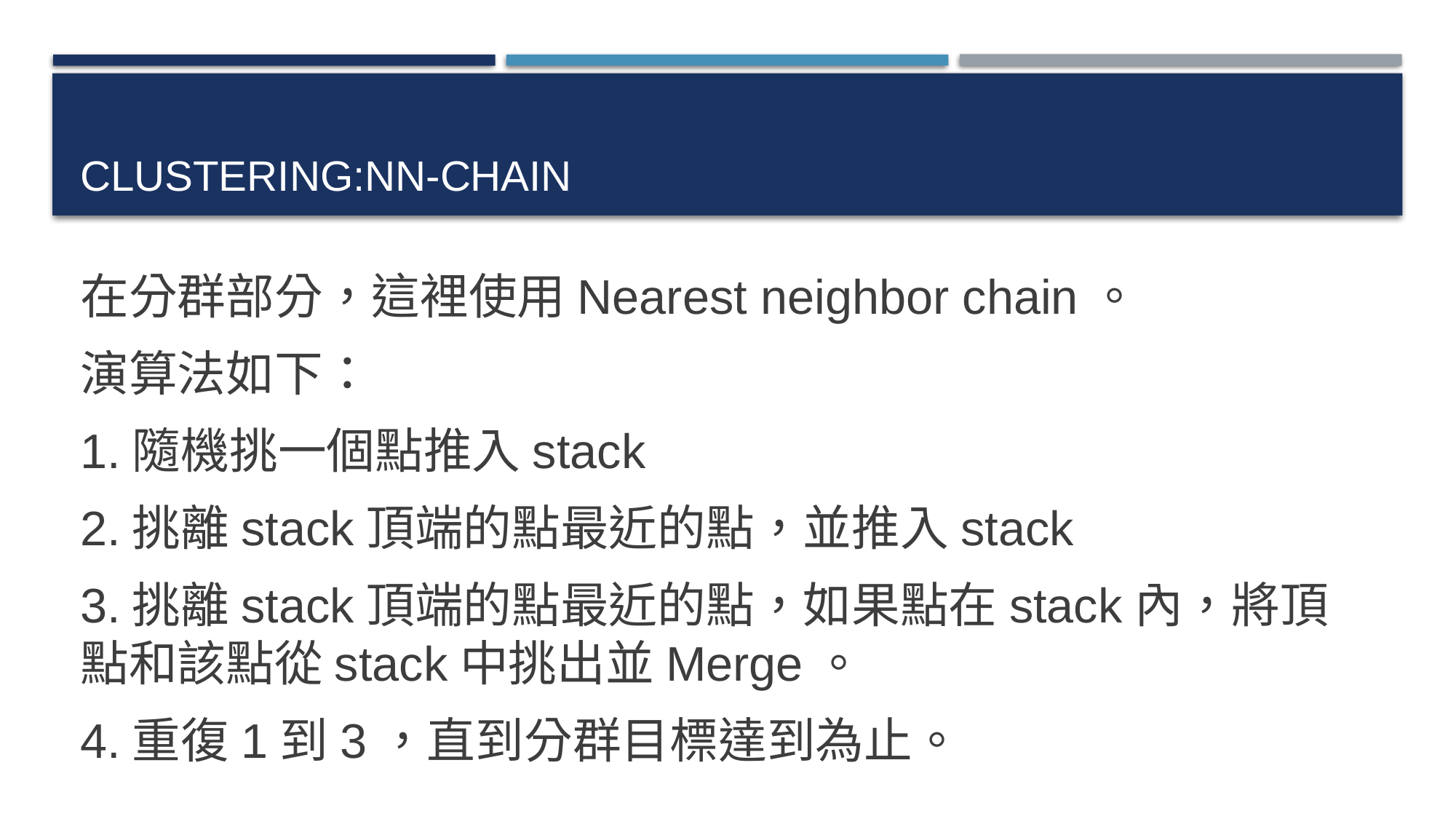

# Clustering:NN-chain
在分群部分，這裡使用Nearest neighbor chain。
演算法如下：
1.隨機挑一個點推入stack
2.挑離stack頂端的點最近的點，並推入stack
3.挑離stack頂端的點最近的點，如果點在stack內，將頂點和該點從stack中挑出並Merge。
4.重復1到3，直到分群目標達到為止。